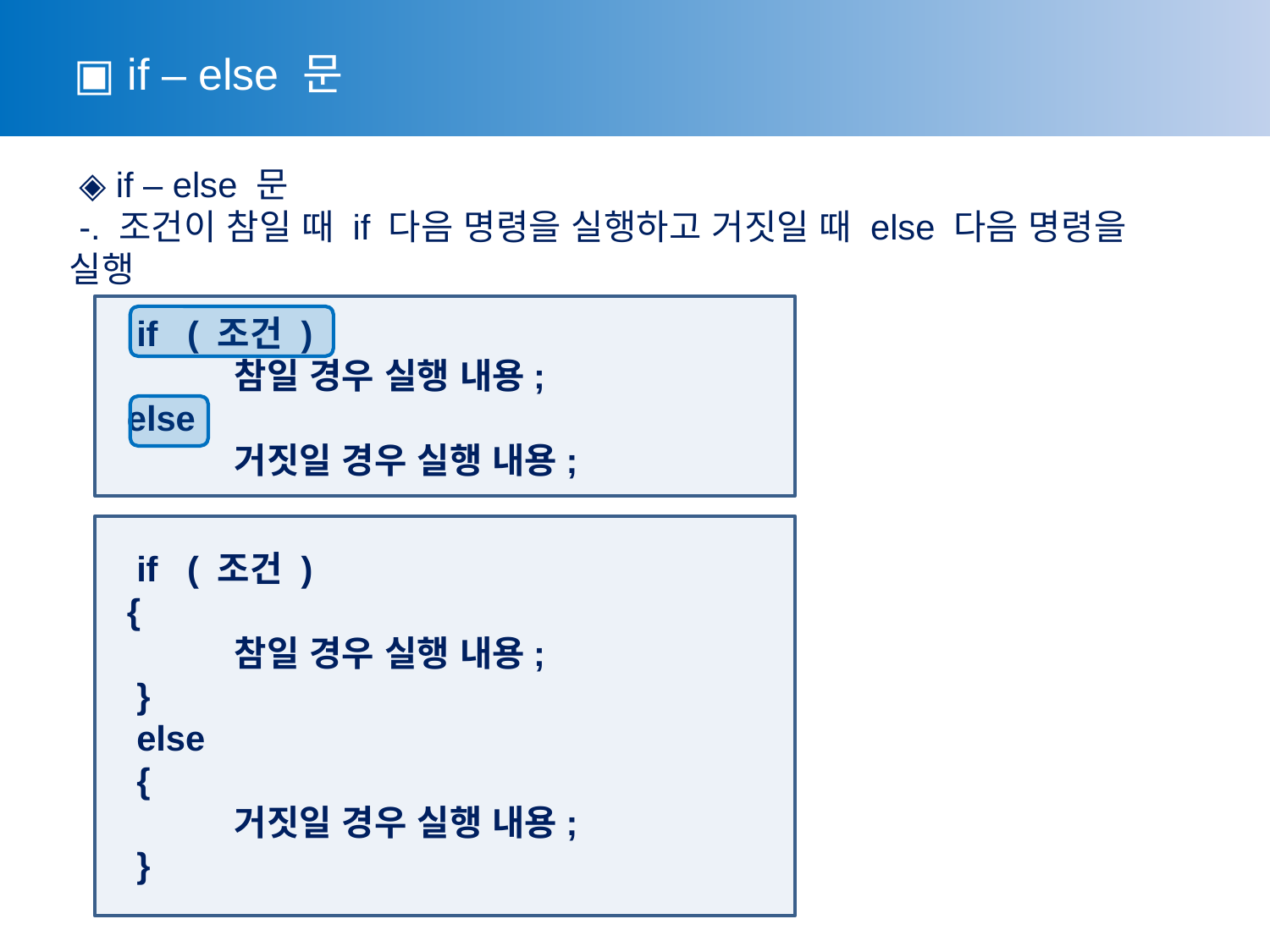

▣ if – else 문
 ◈ if – else 문
 -. 조건이 참일 때 if 다음 명령을 실행하고 거짓일 때 else 다음 명령을 실행
   if   ( 조건 )
	참일 경우 실행 내용;
  else
	거짓일 경우 실행 내용;

   if   ( 조건 )
  {
	참일 경우 실행 내용;
   }
   else
   {
	거짓일 경우 실행 내용;
   }